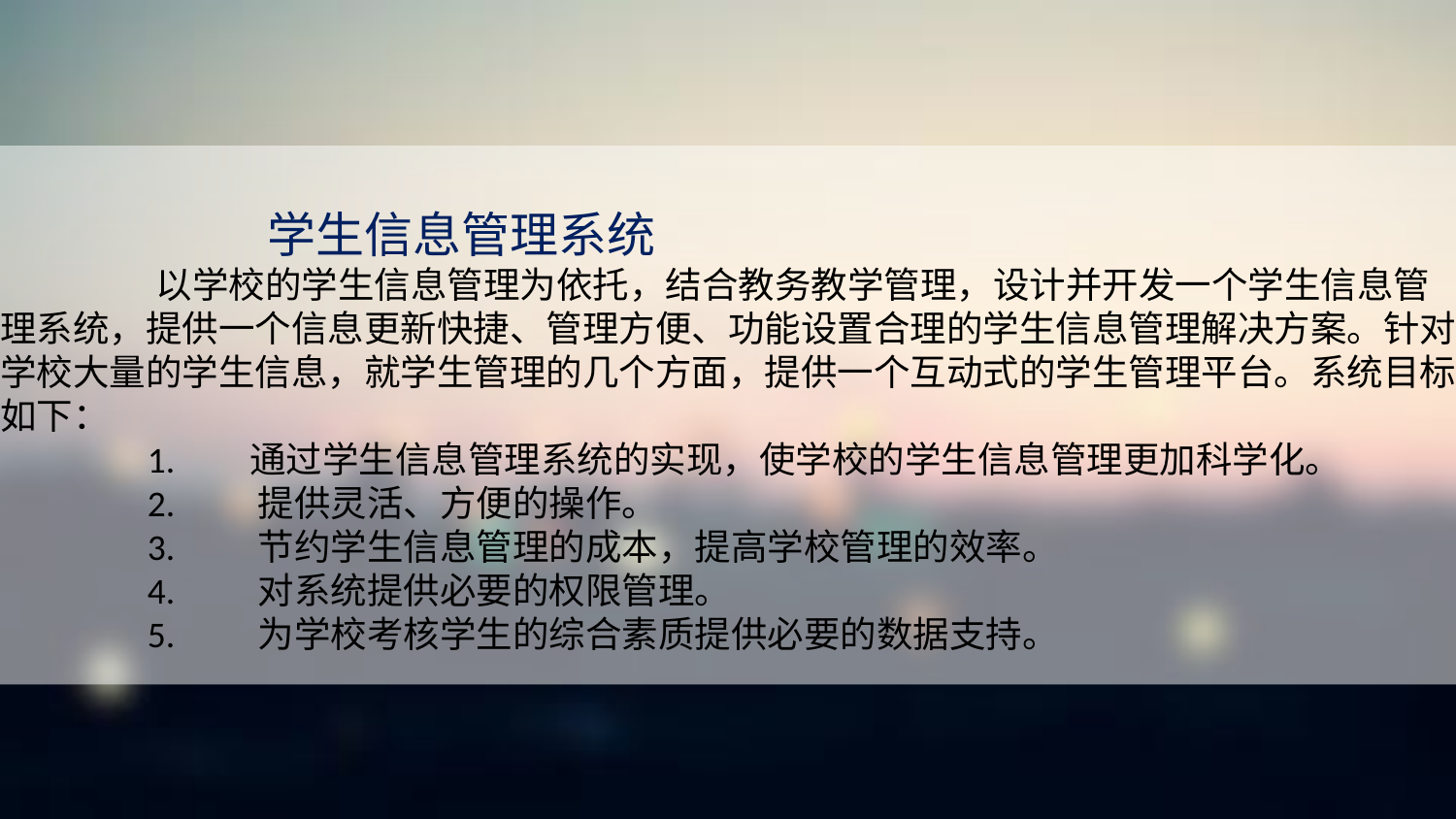

学生信息管理系统
            以学校的学生信息管理为依托，结合教务教学管理，设计并开发一个学生信息管理系统，提供一个信息更新快捷、管理方便、功能设置合理的学生信息管理解决方案。针对学校大量的学生信息，就学生管理的几个方面，提供一个互动式的学生管理平台。系统目标如下：
            1.        通过学生信息管理系统的实现，使学校的学生信息管理更加科学化。
            2.         提供灵活、方便的操作。
            3.         节约学生信息管理的成本，提高学校管理的效率。
            4.         对系统提供必要的权限管理。
            5.         为学校考核学生的综合素质提供必要的数据支持。